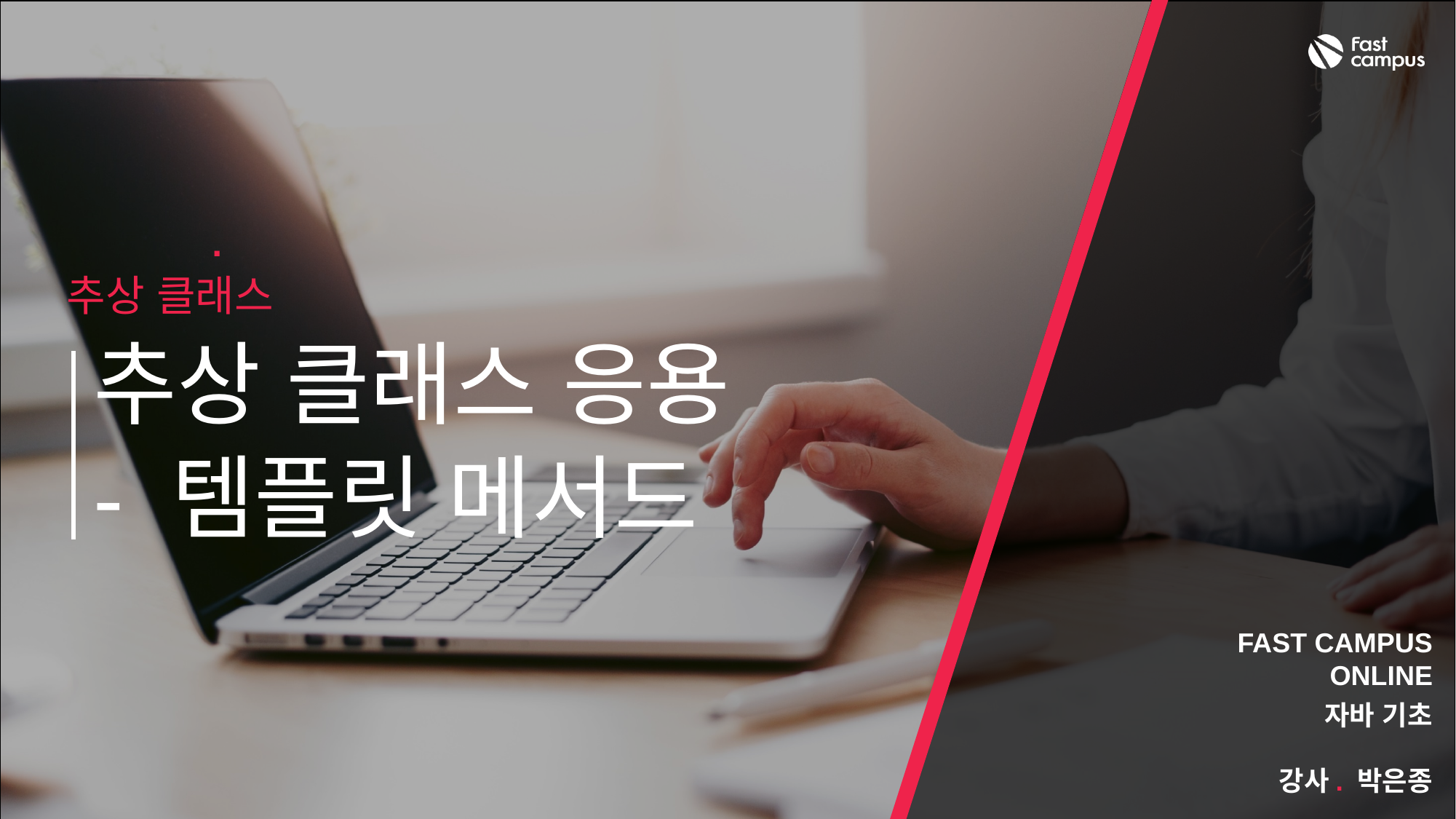

08
추상 클래스

추상 클래스 응용
- 템플릿 메서드